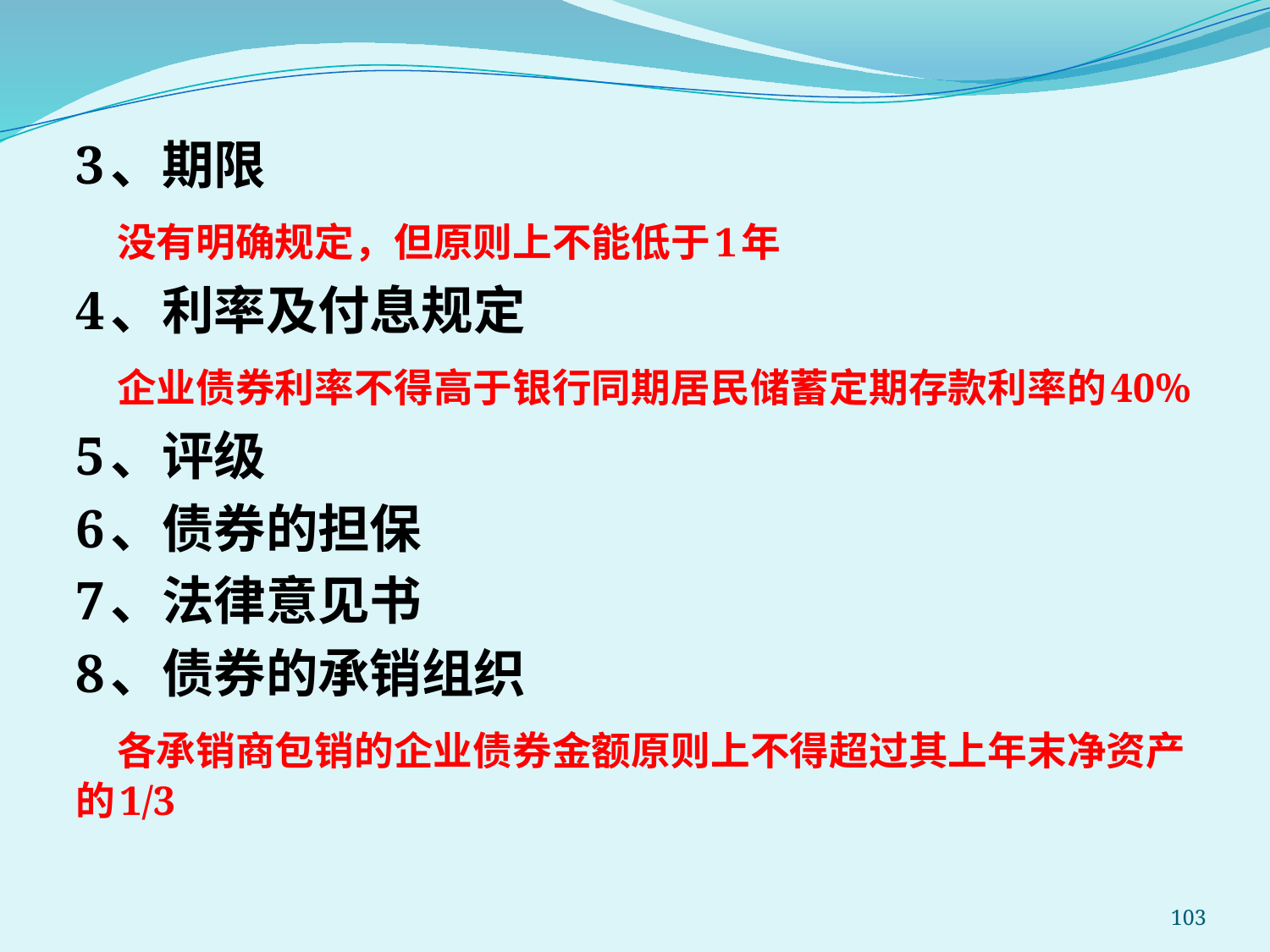

3、期限
   没有明确规定，但原则上不能低于1年
4、利率及付息规定
   企业债券利率不得高于银行同期居民储蓄定期存款利率的40%
5、评级
6、债券的担保
7、法律意见书
8、债券的承销组织
   各承销商包销的企业债券金额原则上不得超过其上年末净资产的1/3

103